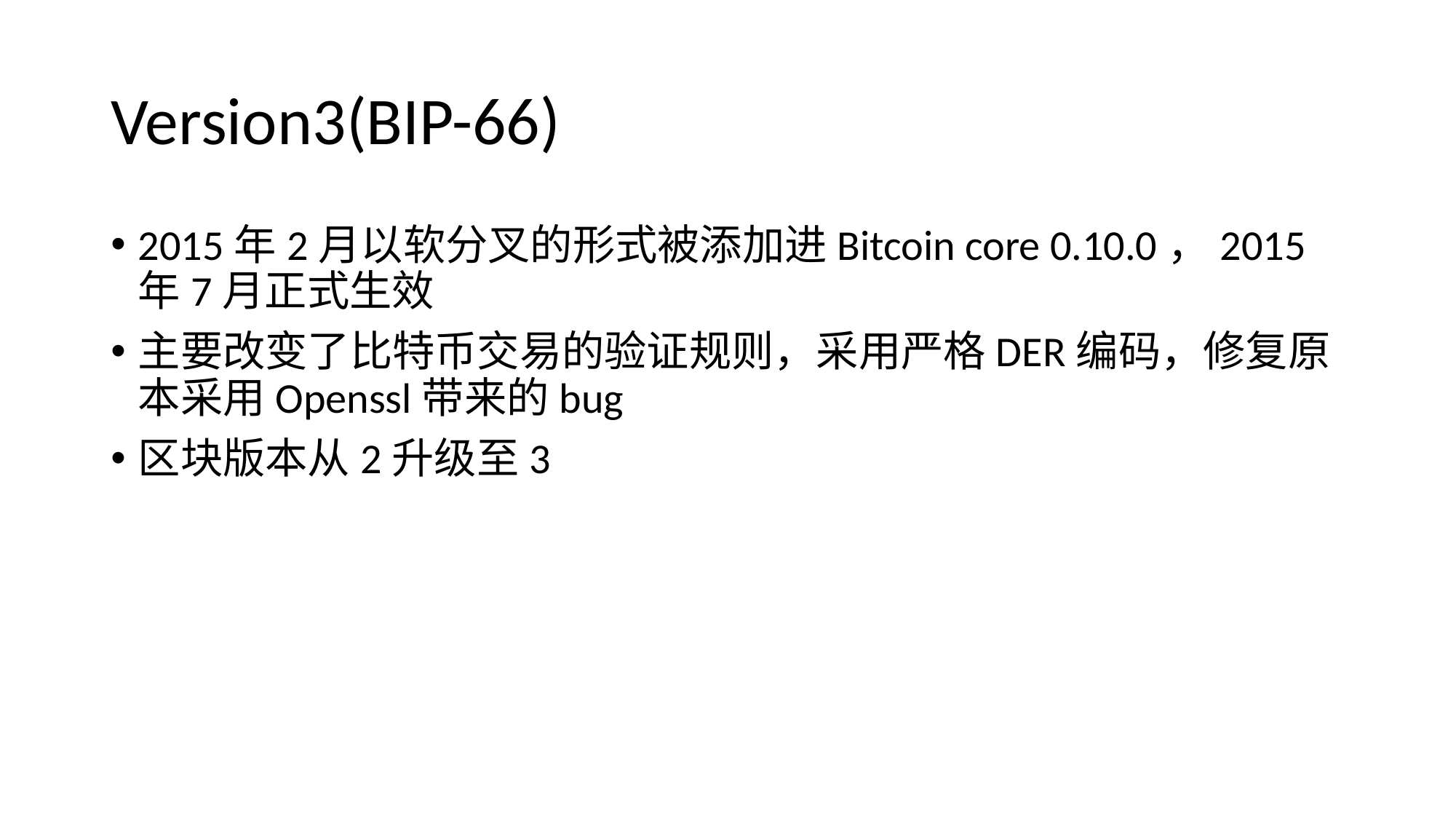

# Version3(BIP-66)
2015年2月以软分叉的形式被添加进Bitcoin core 0.10.0，2015年7月正式生效
主要改变了比特币交易的验证规则，采用严格DER编码，修复原本采用Openssl带来的bug
区块版本从2升级至3